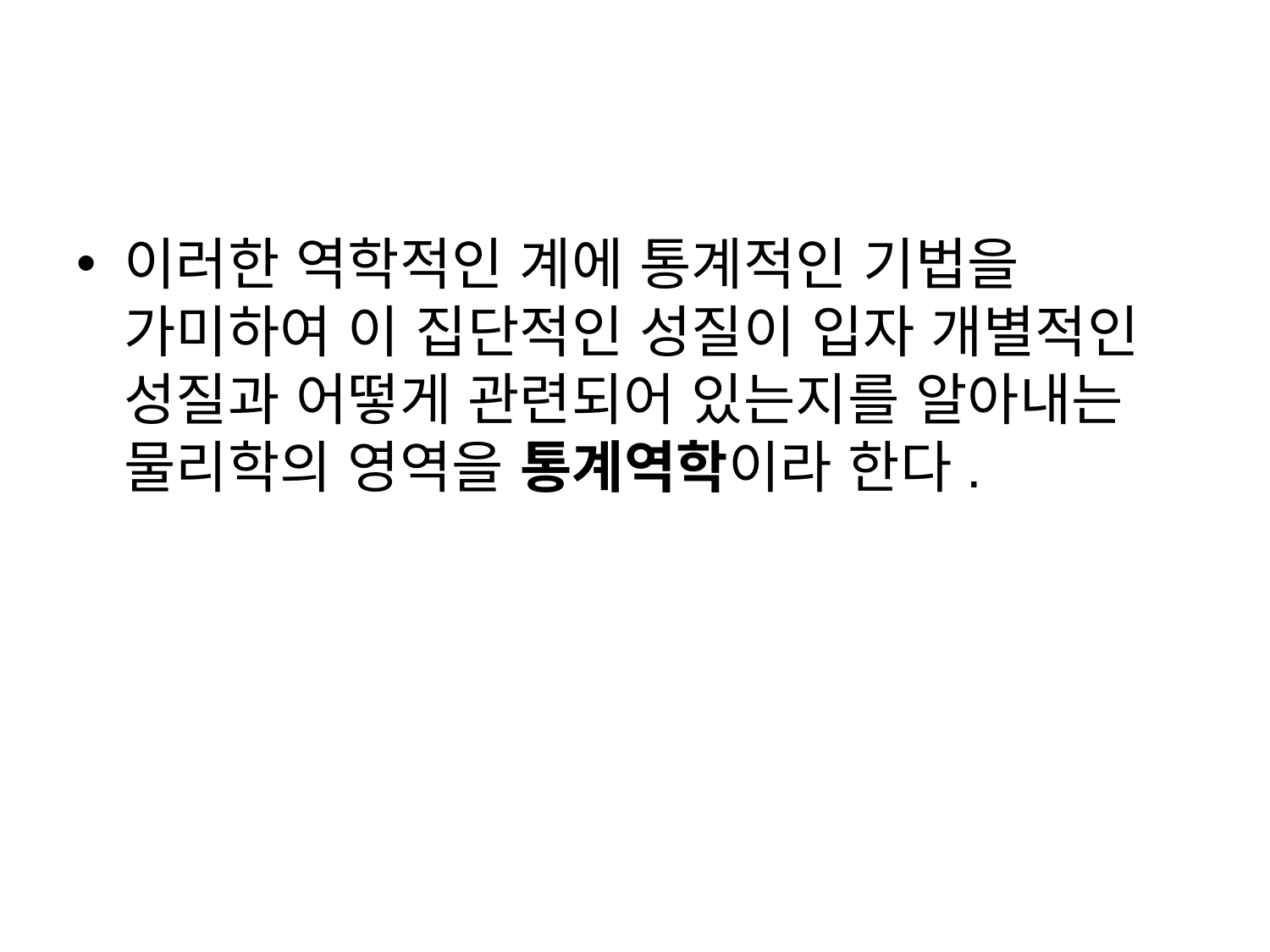

#
이러한 역학적인 계에 통계적인 기법을 가미하여 이 집단적인 성질이 입자 개별적인 성질과 어떻게 관련되어 있는지를 알아내는 물리학의 영역을 통계역학이라 한다.